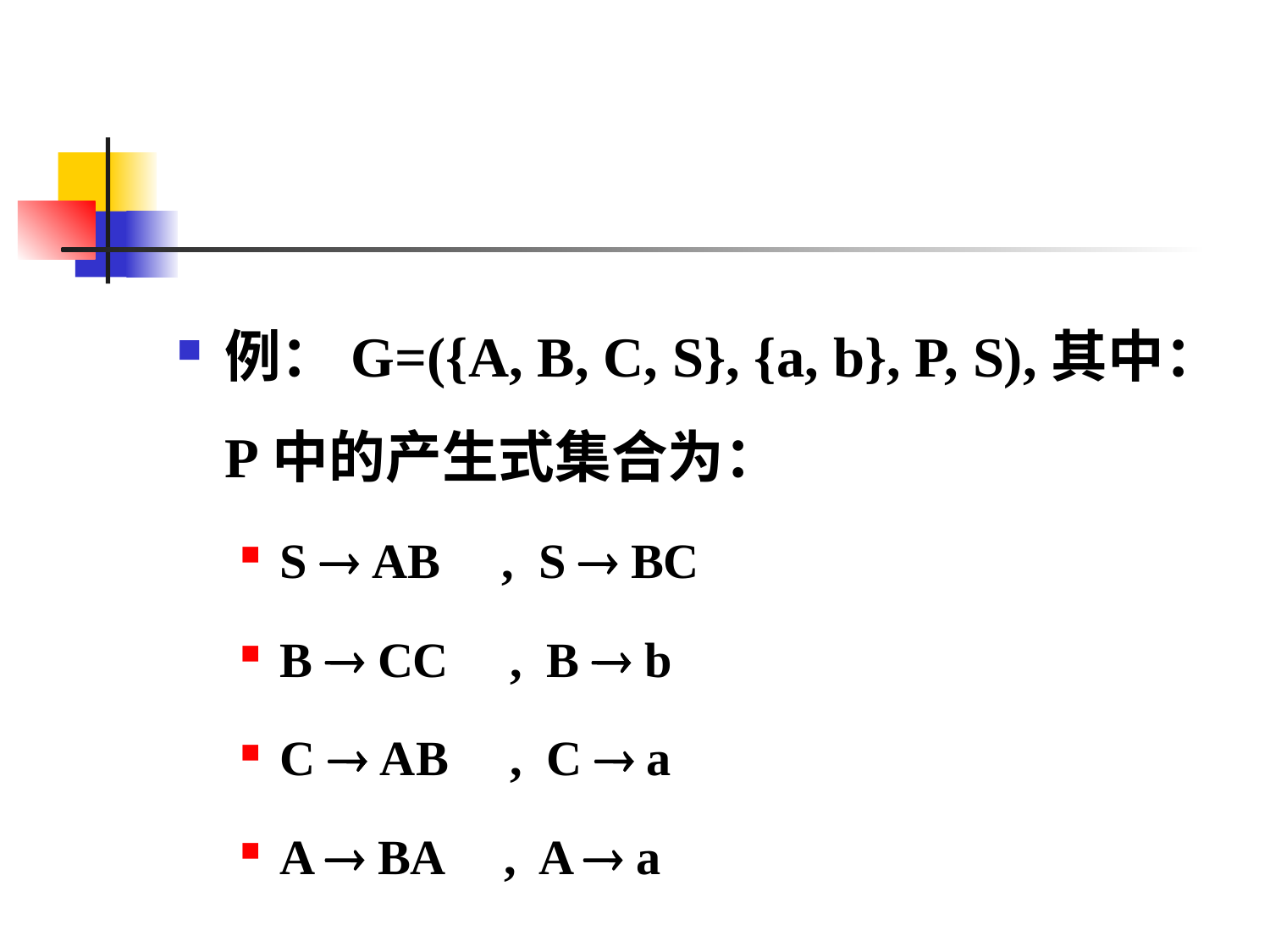

#
例：G=({A, B, C, S}, {a, b}, P, S),其中：P中的产生式集合为：
S → AB     ,  S → BC
B → CC     ,  B → b
C → AB     ,  C → a
A → BA     ,  A → a